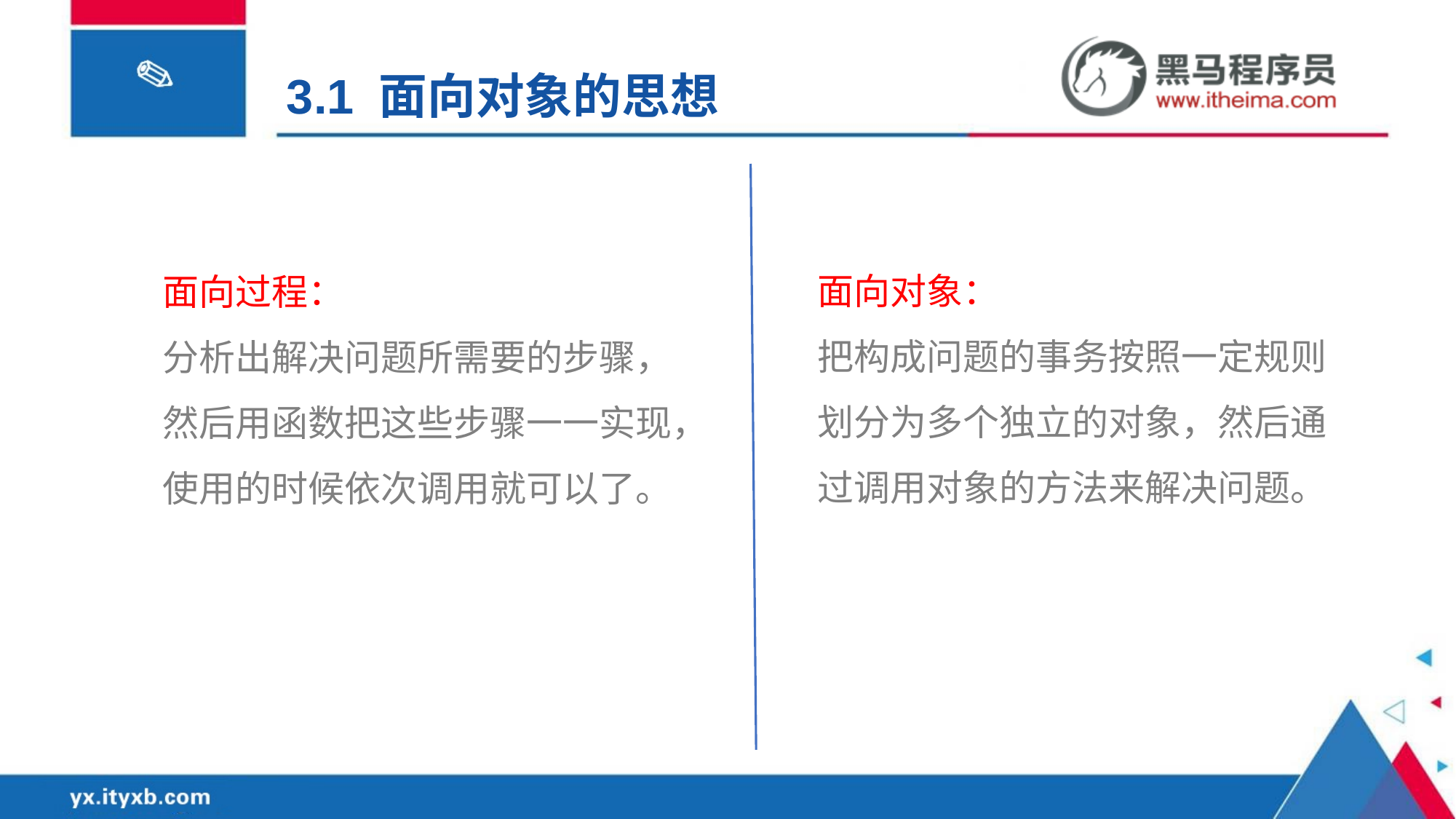

3.1 面向对象的思想
面向对象：
把构成问题的事务按照一定规则划分为多个独立的对象，然后通过调用对象的方法来解决问题。
面向过程：
分析出解决问题所需要的步骤，然后用函数把这些步骤一一实现，使用的时候依次调用就可以了。